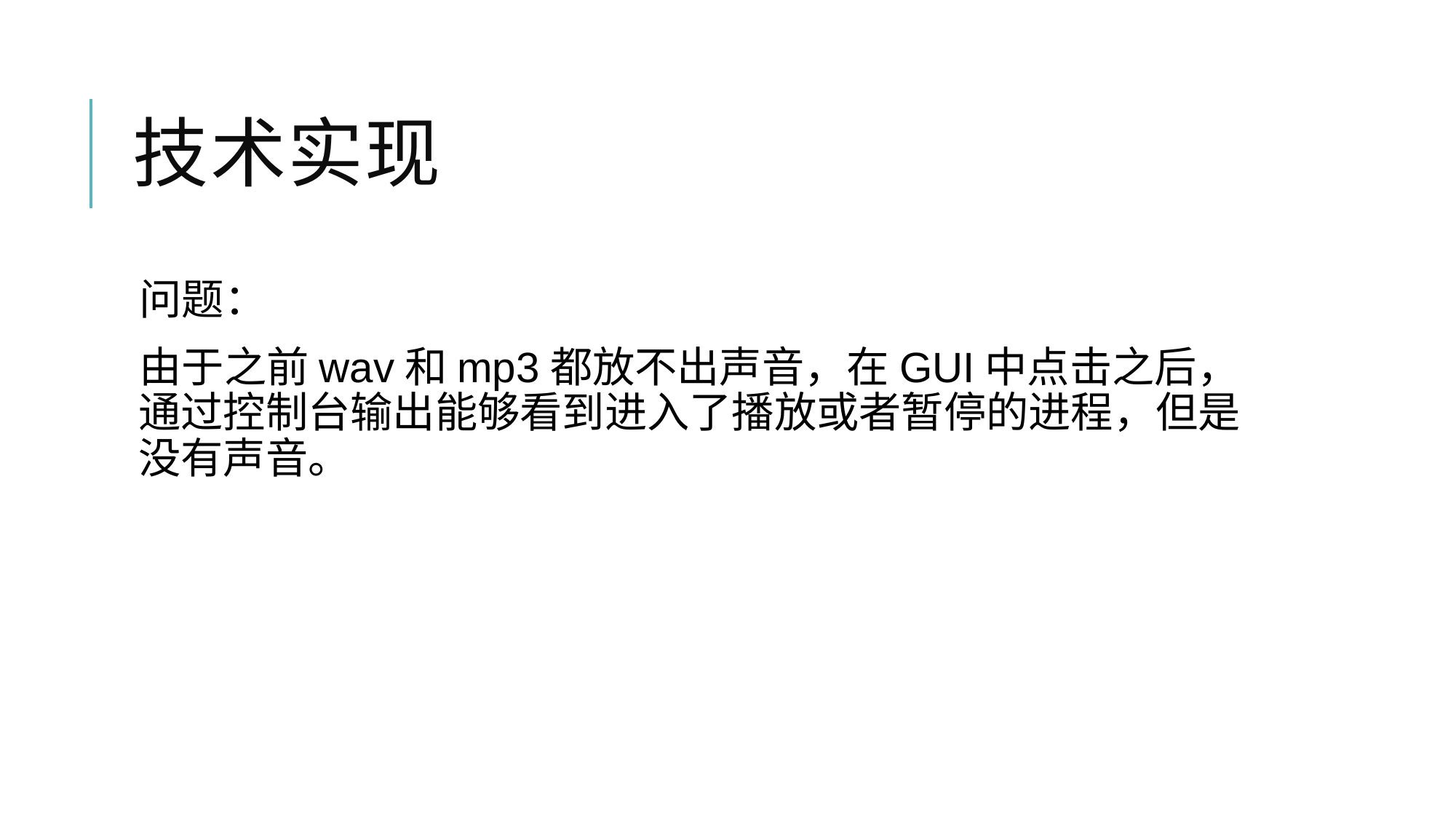

# 技术实现
问题：
由于之前wav和mp3都放不出声音，在GUI中点击之后，通过控制台输出能够看到进入了播放或者暂停的进程，但是没有声音。